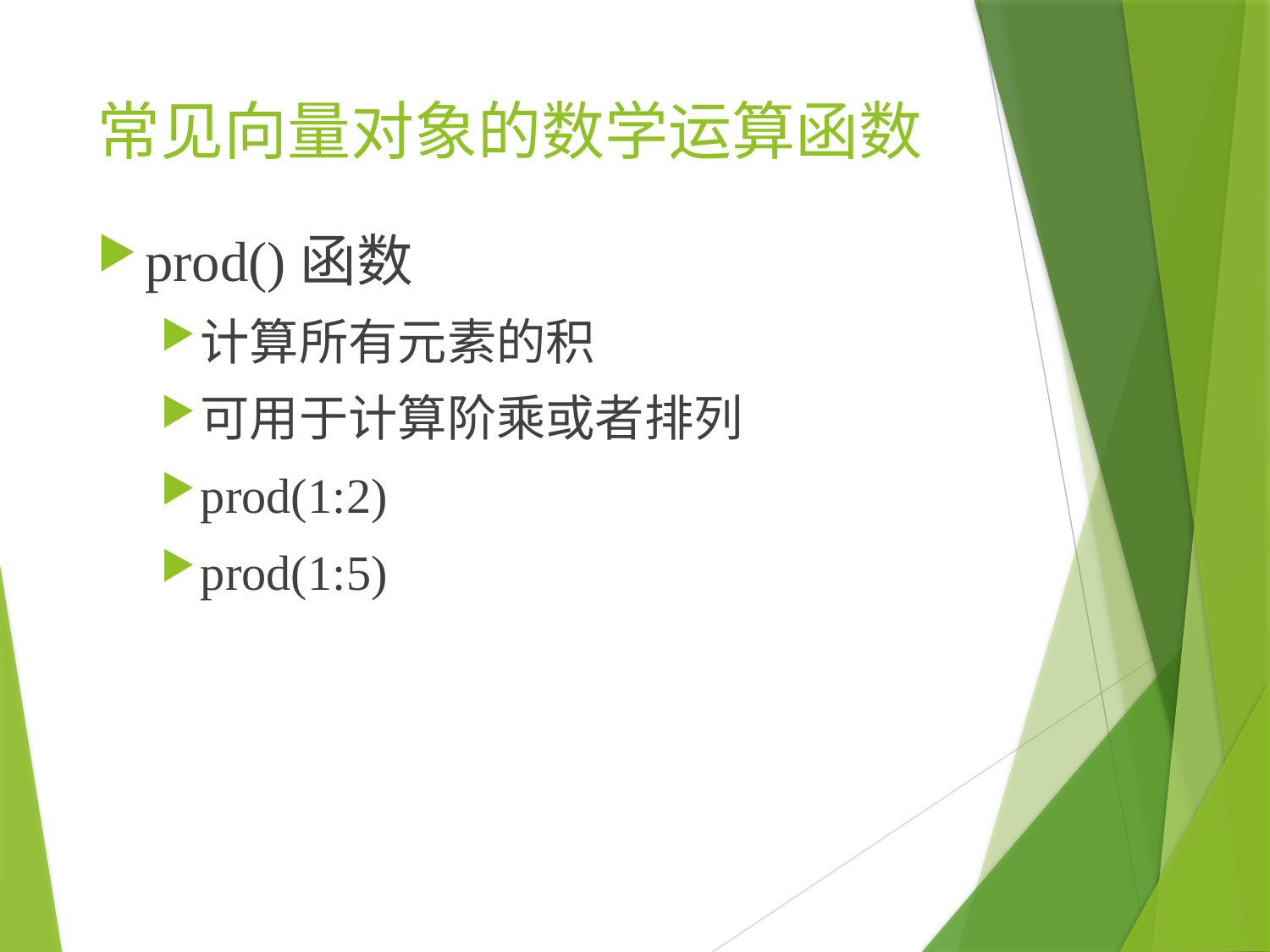

# 常见向量对象的数学运算函数
prod()函数
计算所有元素的积
可用于计算阶乘或者排列
prod(1:2)
prod(1:5)